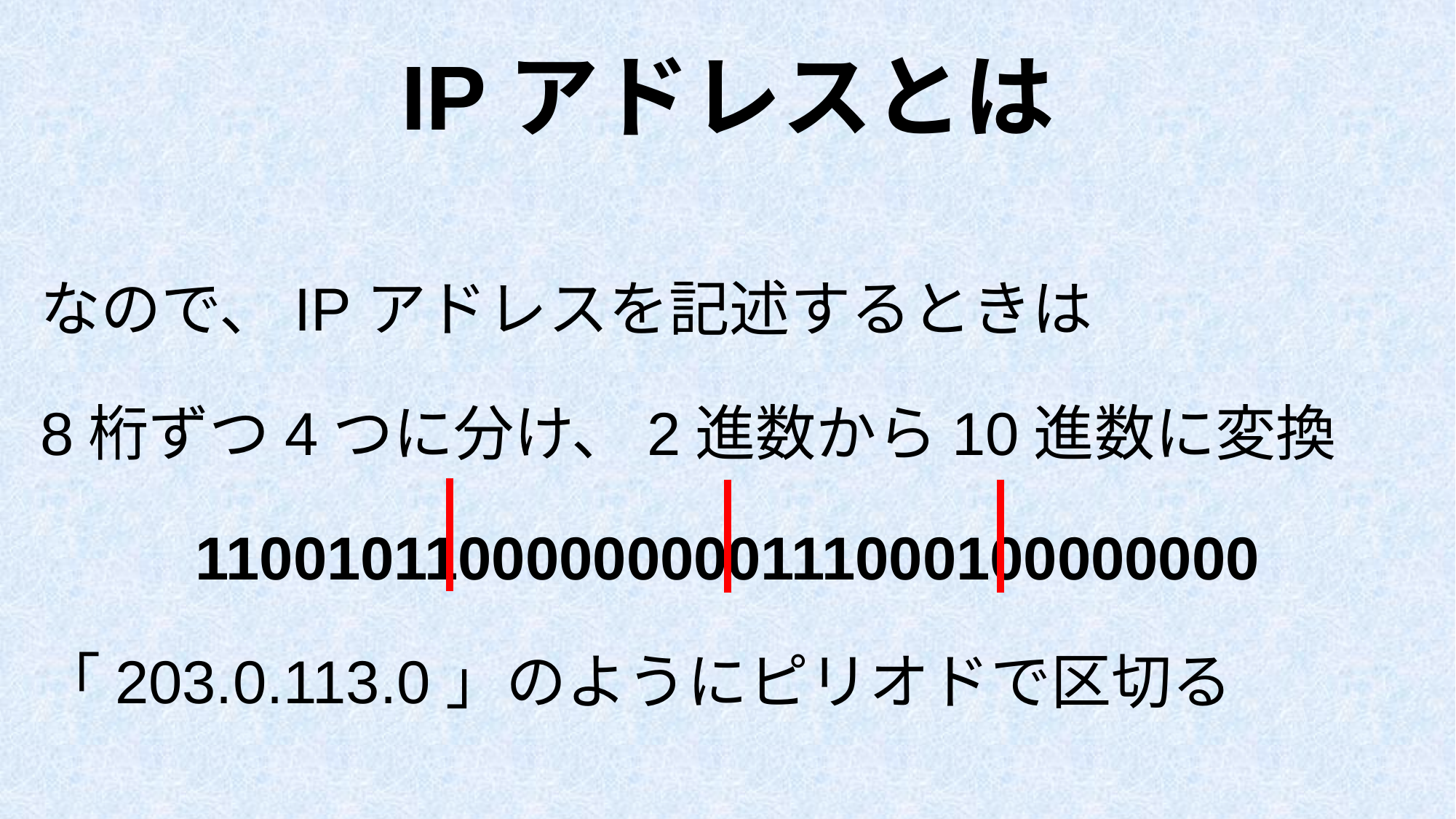

# IPアドレスとは
なので、IPアドレスを記述するときは
8桁ずつ4つに分け、2進数から10進数に変換
11001011000000000111000100000000
「203.0.113.0」のようにピリオドで区切る